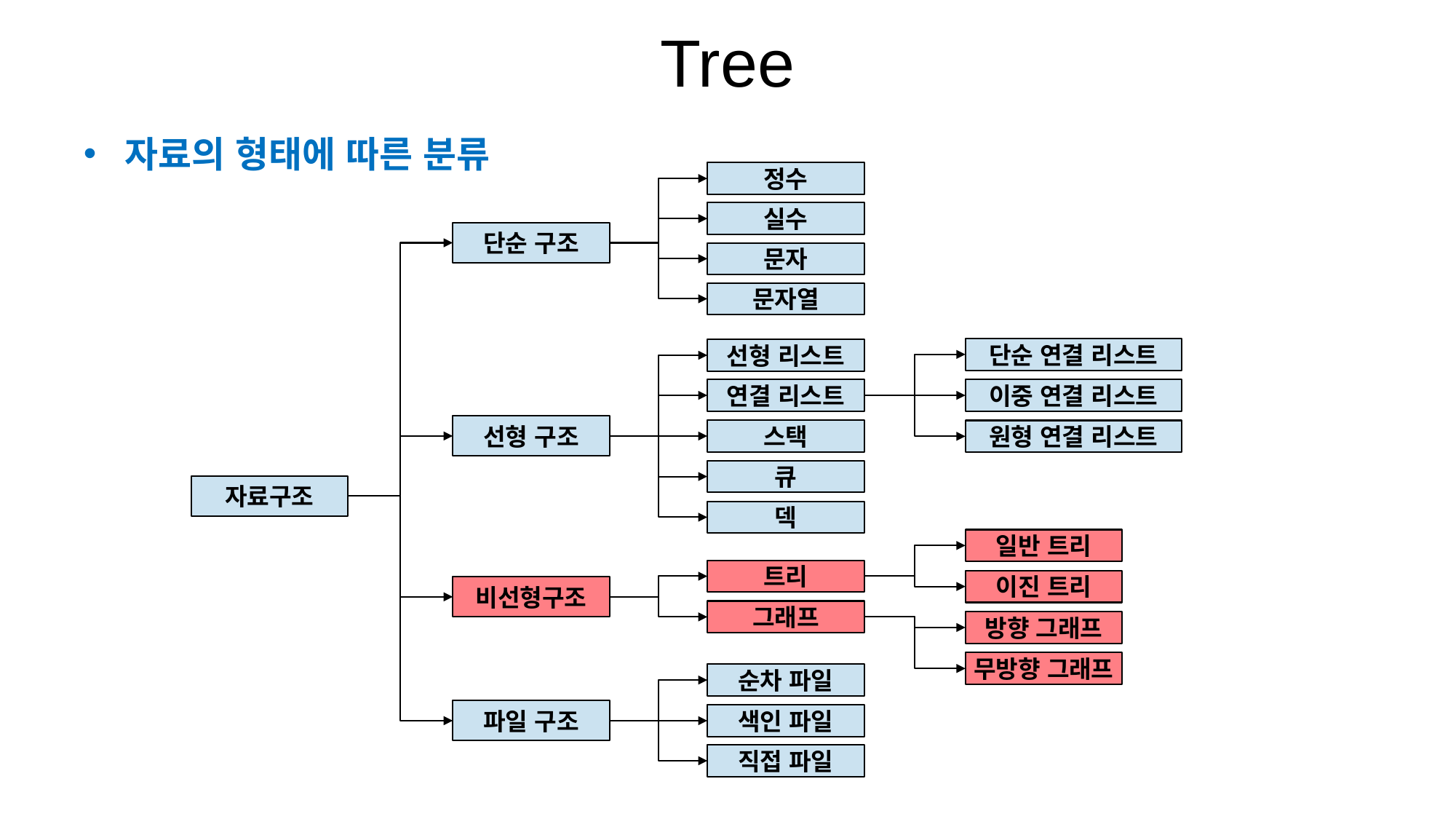

# Tree
자료의 형태에 따른 분류

정수
실수
단순 구조
문자
문자열
단순 연결 리스트
선형 리스트
연결 리스트
이중 연결 리스트
선형 구조
스택
원형 연결 리스트
큐
자료구조
덱
일반 트리
트리
이진 트리
비선형구조
그래프
방향 그래프
무방향 그래프
순차 파일
파일 구조
색인 파일
직접 파일